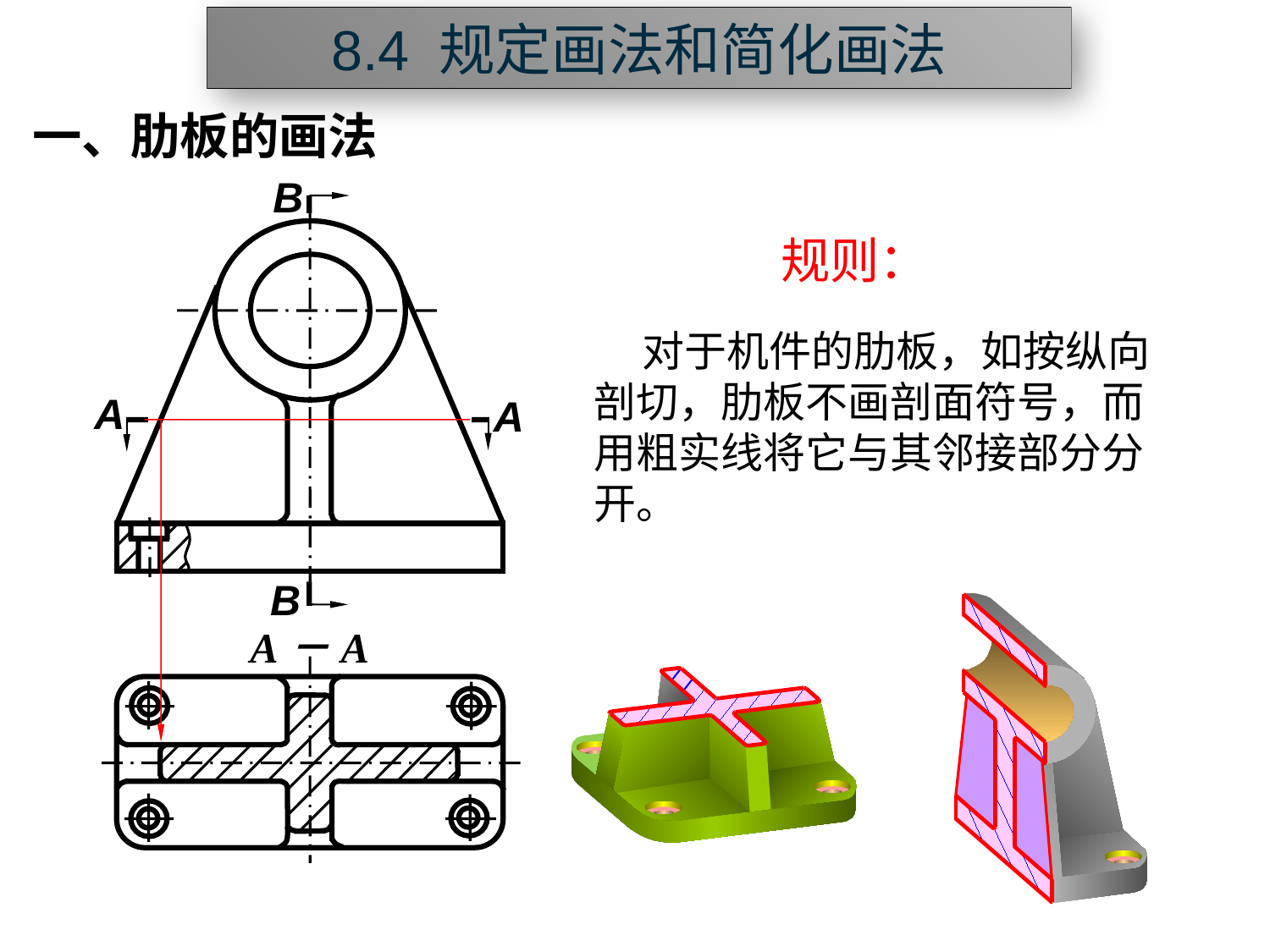

8.4 规定画法和简化画法
一、肋板的画法
B

B

A
 A

A－A

规则：
    对于机件的肋板，如按纵向剖切，肋板不画剖面符号，而用粗实线将它与其邻接部分分开。